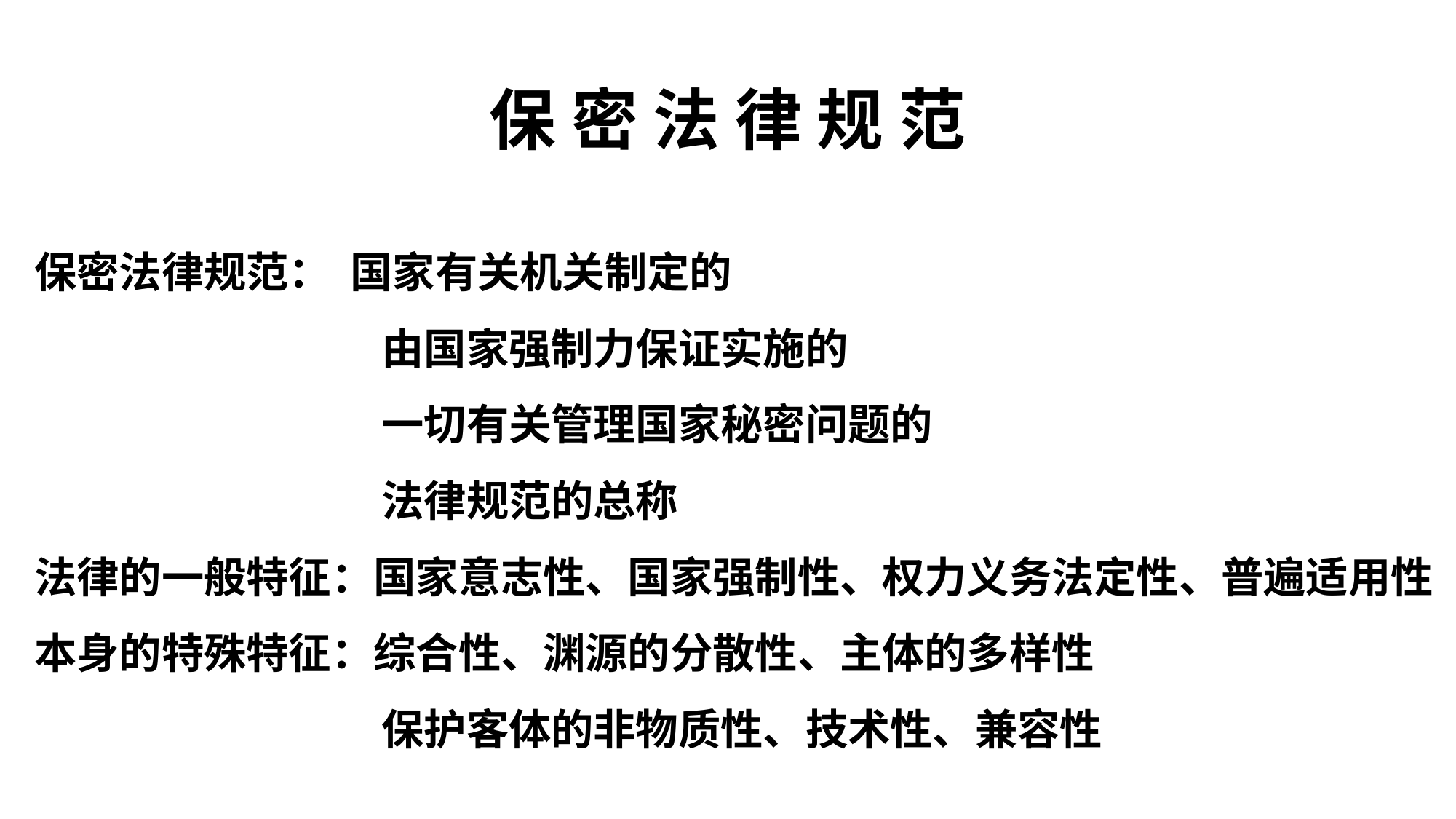

# 保 密 法 律 规 范
保密法律规范：  国家有关机关制定的
			 由国家强制力保证实施的
			 一切有关管理国家秘密问题的
			 法律规范的总称
法律的一般特征：国家意志性、国家强制性、权力义务法定性、普遍适用性本身的特殊特征：综合性、渊源的分散性、主体的多样性
			 保护客体的非物质性、技术性、兼容性